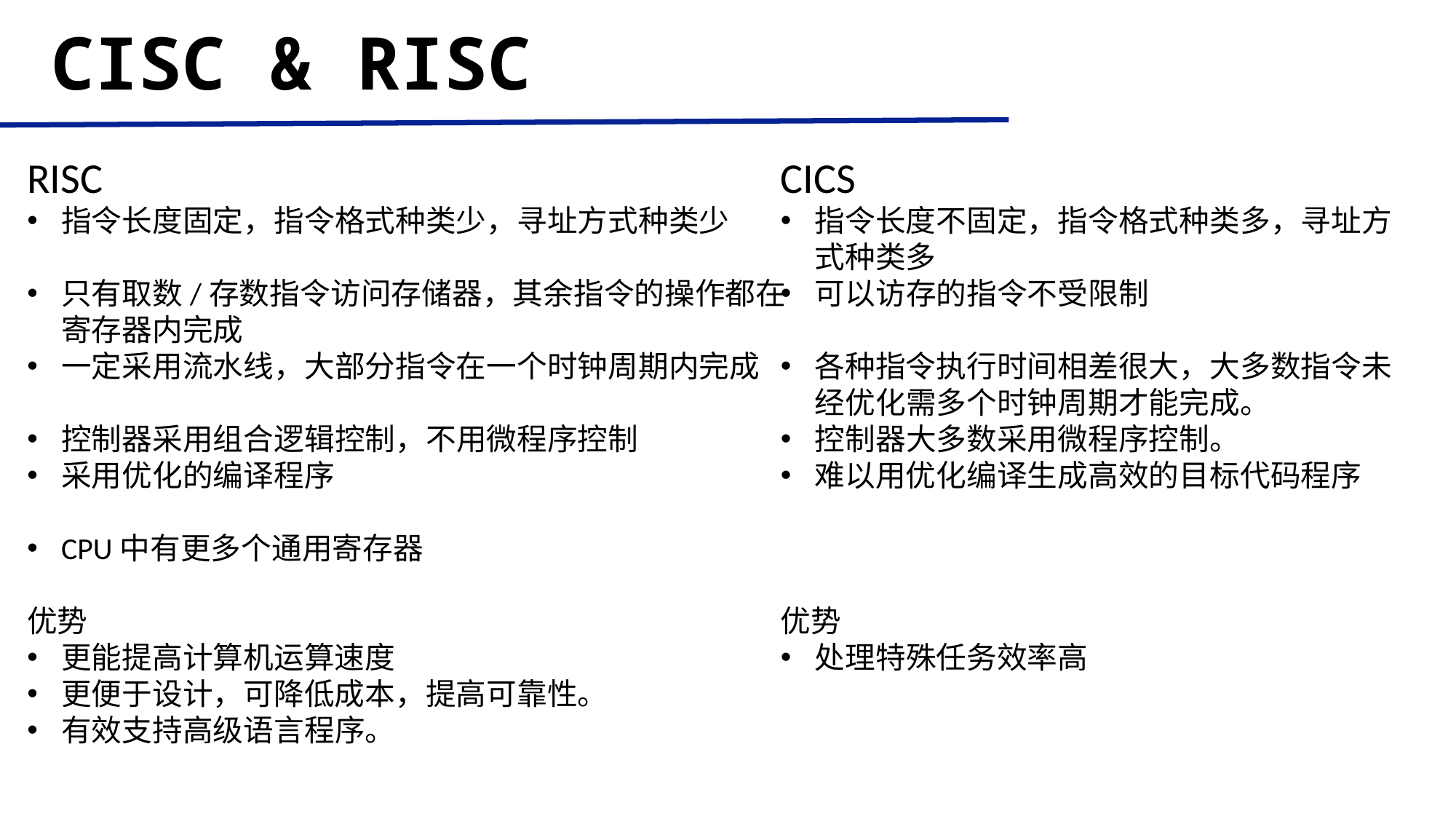

# CISC & RISC
RISC
指令长度固定，指令格式种类少，寻址方式种类少

只有取数/存数指令访问存储器，其余指令的操作都在寄存器内完成
一定采用流水线，大部分指令在一个时钟周期内完成

控制器采用组合逻辑控制，不用微程序控制
采用优化的编译程序

CPU中有更多个通用寄存器

优势
更能提高计算机运算速度
更便于设计，可降低成本，提高可靠性。
有效支持高级语言程序。

CICS
指令长度不固定，指令格式种类多，寻址方式种类多
可以访存的指令不受限制

各种指令执行时间相差很大，大多数指令未经优化需多个时钟周期才能完成。
控制器大多数采用微程序控制。
难以用优化编译生成高效的目标代码程序

优势
处理特殊任务效率高